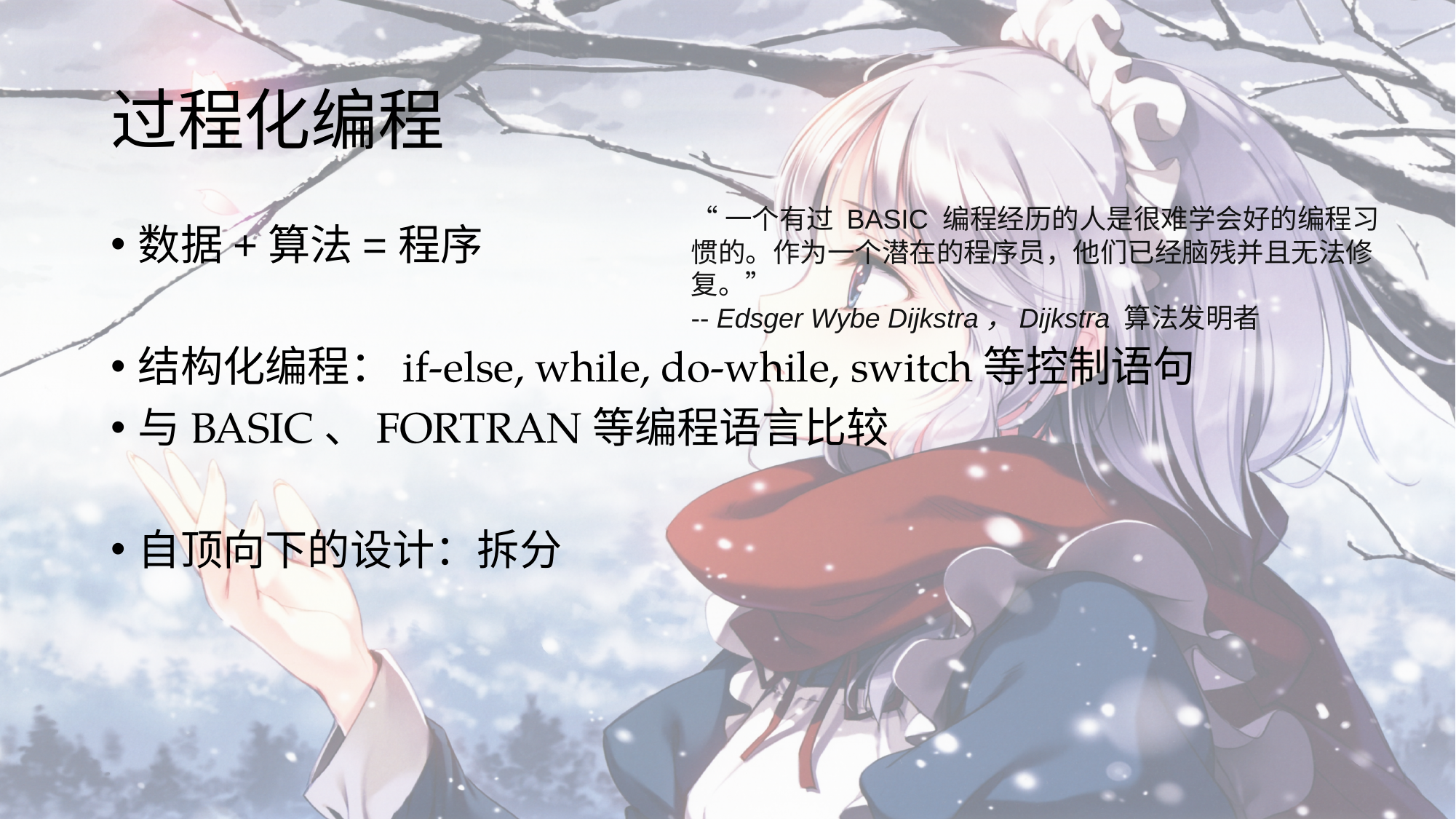

# 过程化编程
“一个有过 BASIC 编程经历的人是很难学会好的编程习惯的。作为一个潜在的程序员，他们已经脑残并且无法修复。”
-- Edsger Wybe Dijkstra，Dijkstra 算法发明者
数据+算法=程序

结构化编程：if-else, while, do-while, switch等控制语句
与BASIC、FORTRAN等编程语言比较

自顶向下的设计：拆分